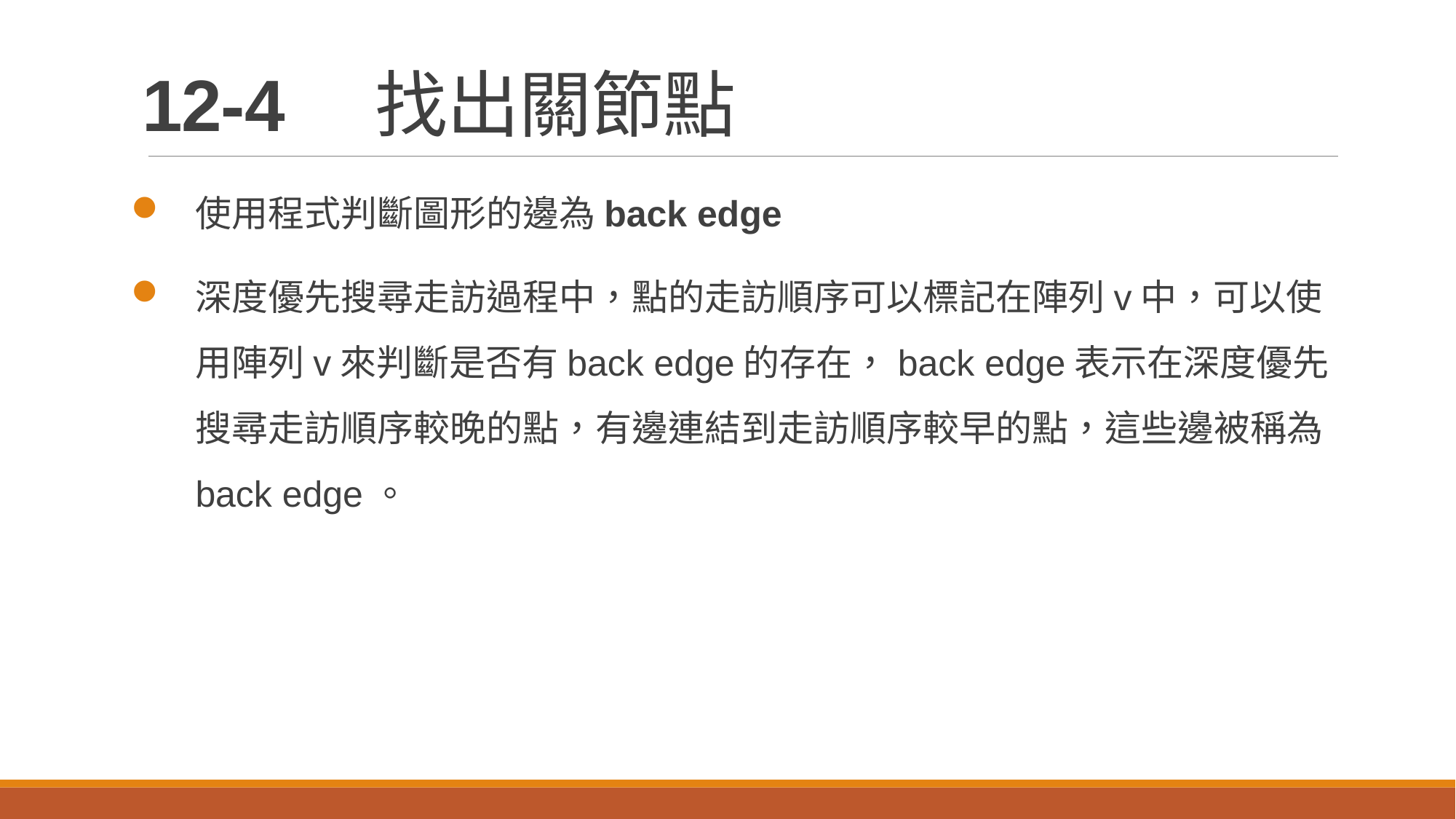

# 12-4　找出關節點
使用程式判斷圖形的邊為back edge
深度優先搜尋走訪過程中，點的走訪順序可以標記在陣列v中，可以使用陣列v來判斷是否有back edge的存在，back edge表示在深度優先搜尋走訪順序較晚的點，有邊連結到走訪順序較早的點，這些邊被稱為back edge。